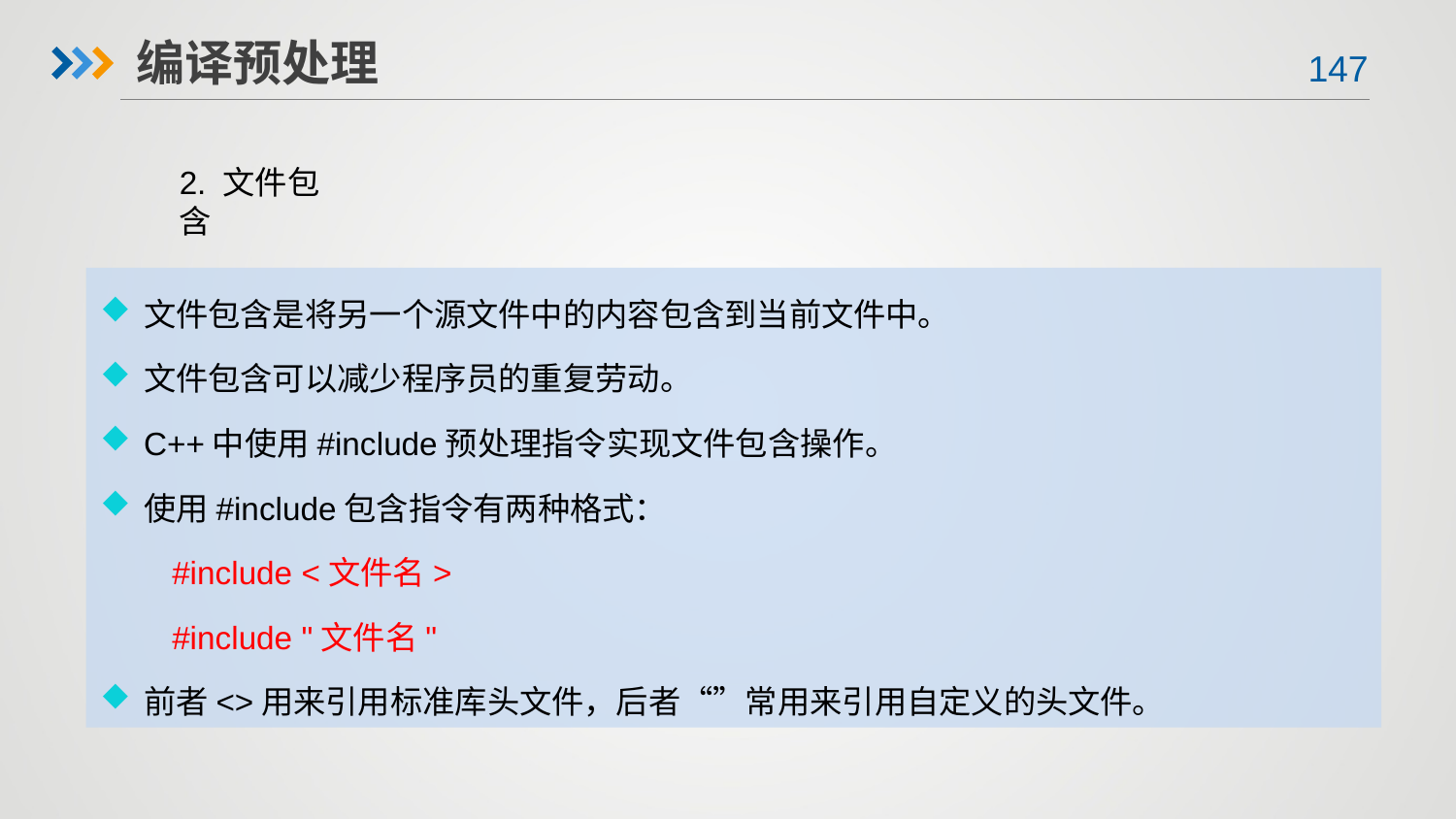

编译预处理
2. 文件包含
文件包含是将另一个源文件中的内容包含到当前文件中。
文件包含可以减少程序员的重复劳动。
C++中使用#include预处理指令实现文件包含操作。
使用#include包含指令有两种格式：
        #include <文件名>
        #include "文件名"
前者<>用来引用标准库头文件，后者“”常用来引用自定义的头文件。